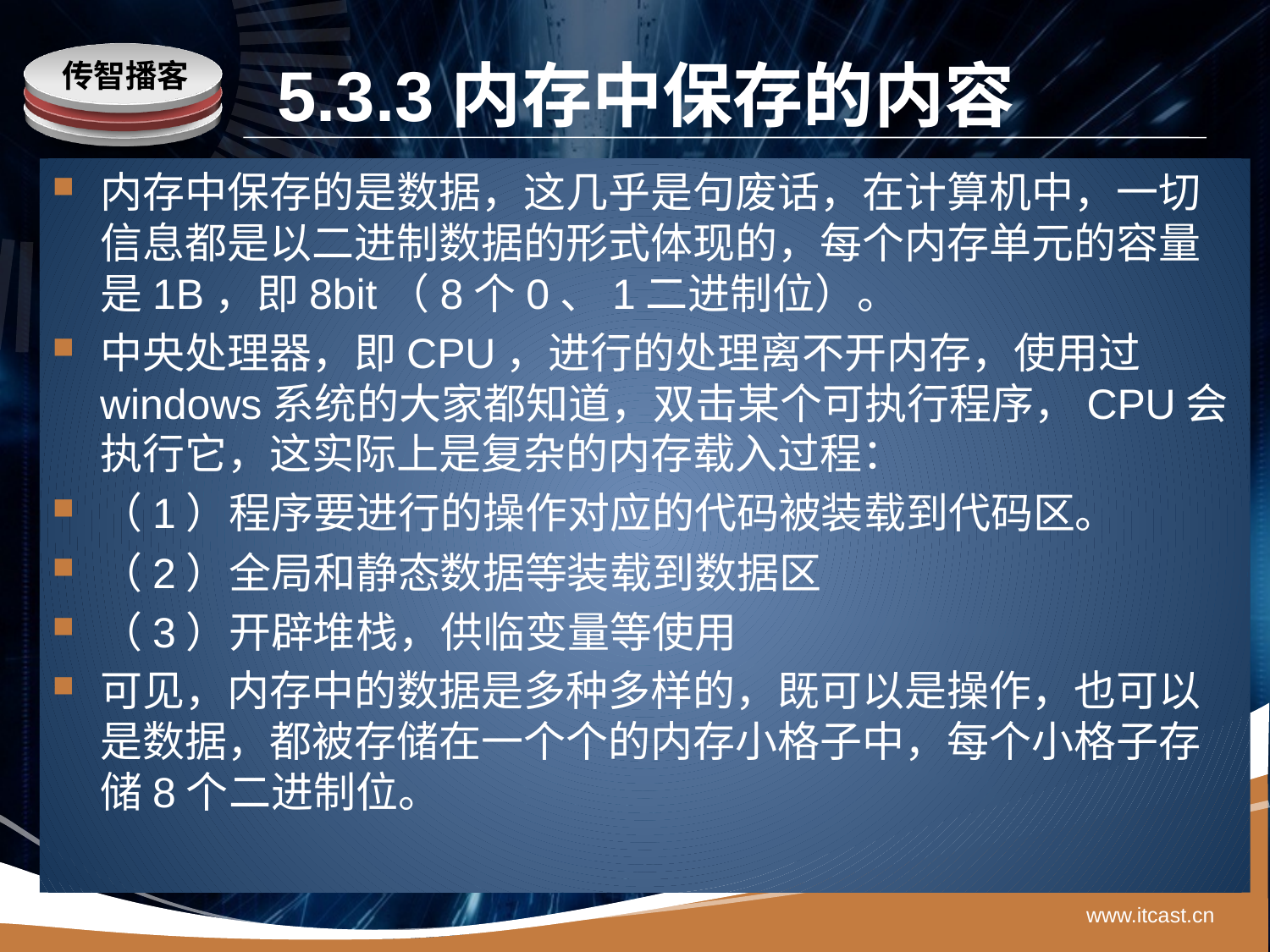

# 5.3.3内存中保存的内容
内存中保存的是数据，这几乎是句废话，在计算机中，一切信息都是以二进制数据的形式体现的，每个内存单元的容量是1B，即8bit（8个0、1二进制位）。
中央处理器，即CPU，进行的处理离不开内存，使用过windows系统的大家都知道，双击某个可执行程序，CPU会执行它，这实际上是复杂的内存载入过程：
（1）程序要进行的操作对应的代码被装载到代码区。
（2）全局和静态数据等装载到数据区
（3）开辟堆栈，供临变量等使用
可见，内存中的数据是多种多样的，既可以是操作，也可以是数据，都被存储在一个个的内存小格子中，每个小格子存储8个二进制位。
www.itcast.cn